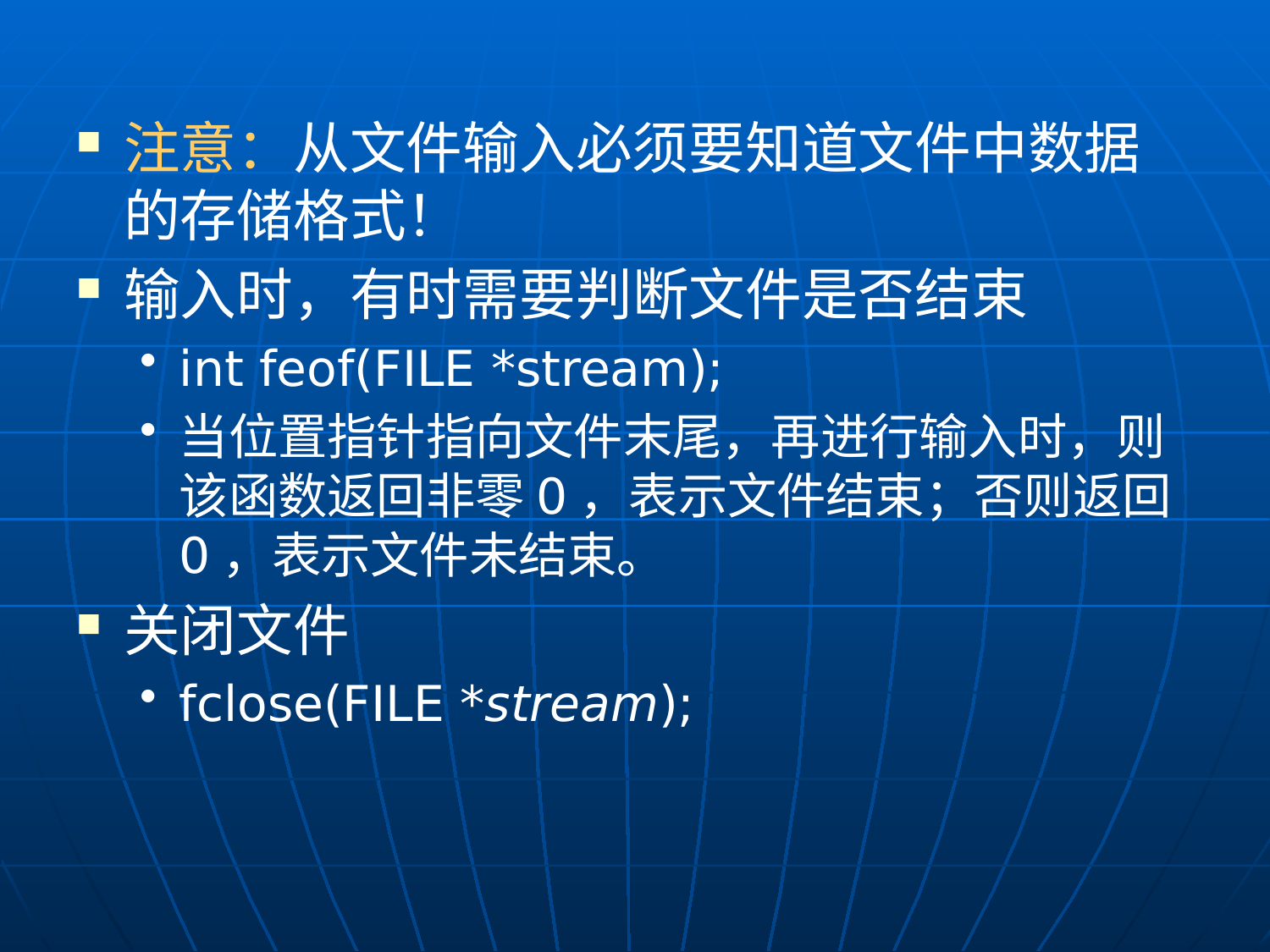

注意：从文件输入必须要知道文件中数据的存储格式！
输入时，有时需要判断文件是否结束
int feof(FILE *stream);
当位置指针指向文件末尾，再进行输入时，则该函数返回非零0，表示文件结束；否则返回0，表示文件未结束。
关闭文件
fclose(FILE *stream);